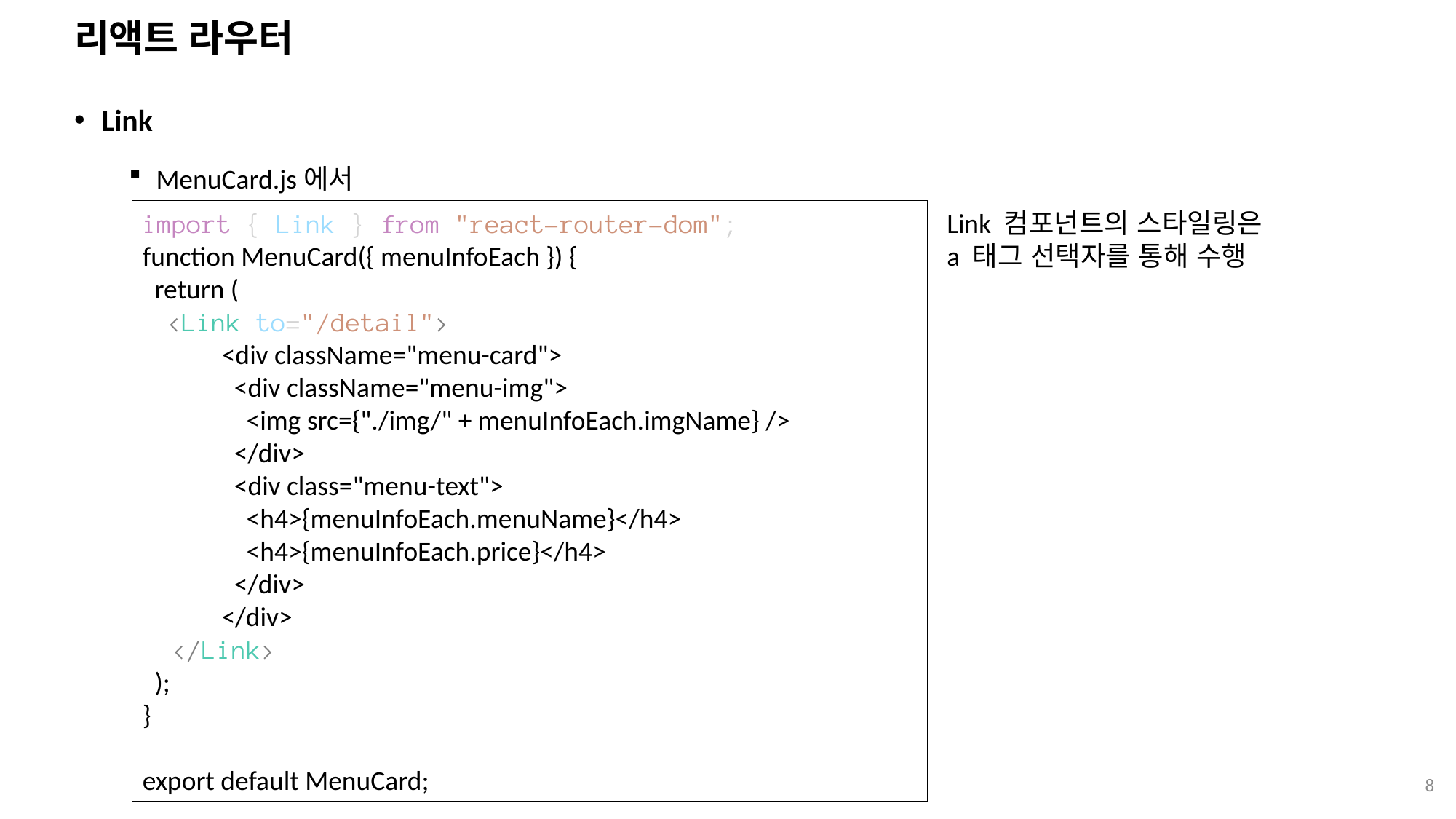

# 리액트 라우터
Link
MenuCard.js에서

import { Link } from "react-router-dom";
function MenuCard({ menuInfoEach }) {
  return (
    <Link to="/detail">
    <div className="menu-card">
      <div className="menu-img">
        <img src={"./img/" + menuInfoEach.imgName} />
      </div>
      <div class="menu-text">
        <h4>{menuInfoEach.menuName}</h4>
        <h4>{menuInfoEach.price}</h4>
      </div>
    </div>
  </Link>
  );
}
export default MenuCard;
Link 컴포넌트의 스타일링은
a 태그 선택자를 통해 수행
8